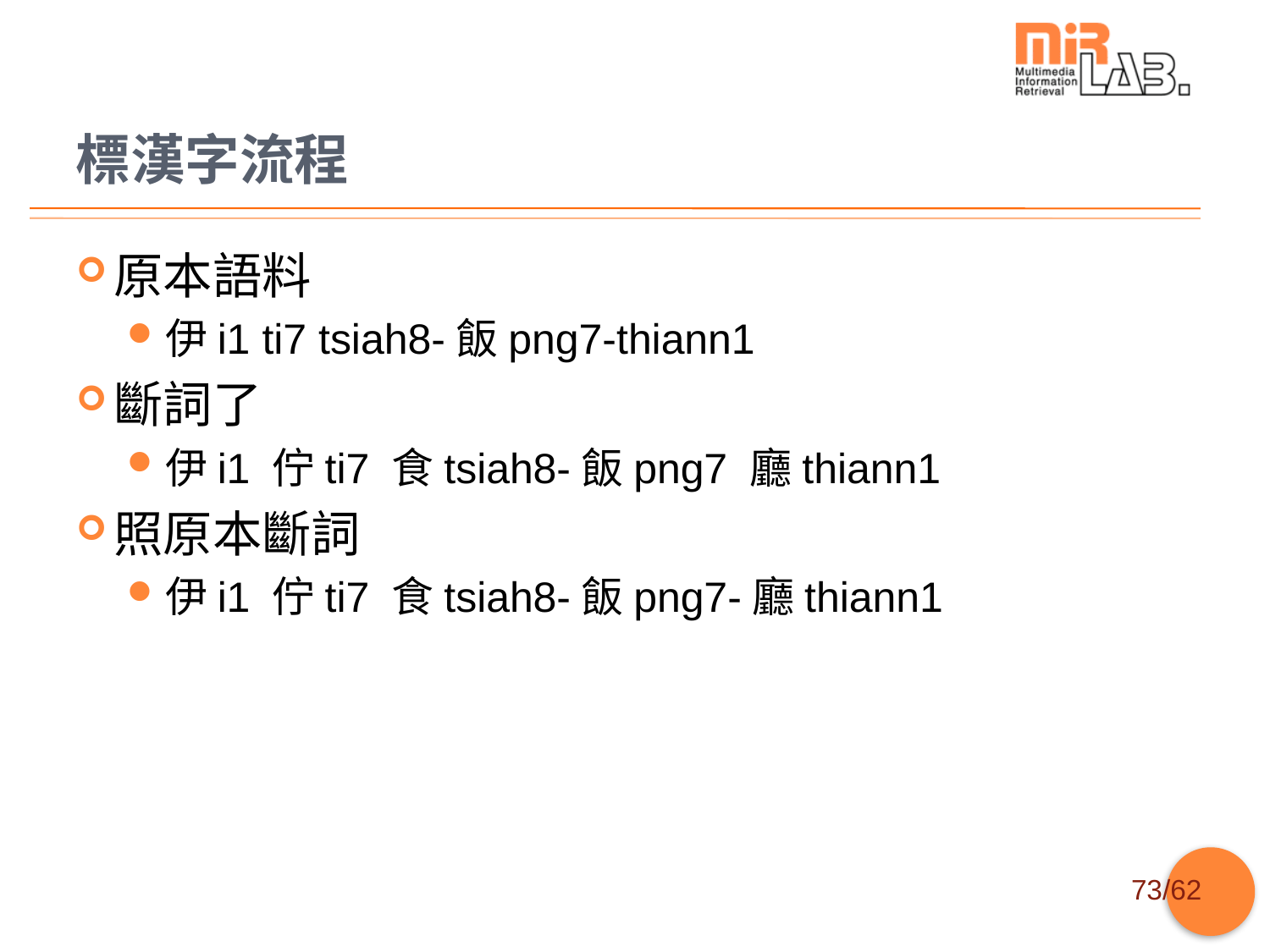

# 標漢字流程
原本語料
伊i1 ti7 tsiah8-飯png7-thiann1
斷詞了
伊i1 佇ti7 食tsiah8-飯png7 廳thiann1
照原本斷詞
伊i1 佇ti7 食tsiah8-飯png7-廳thiann1